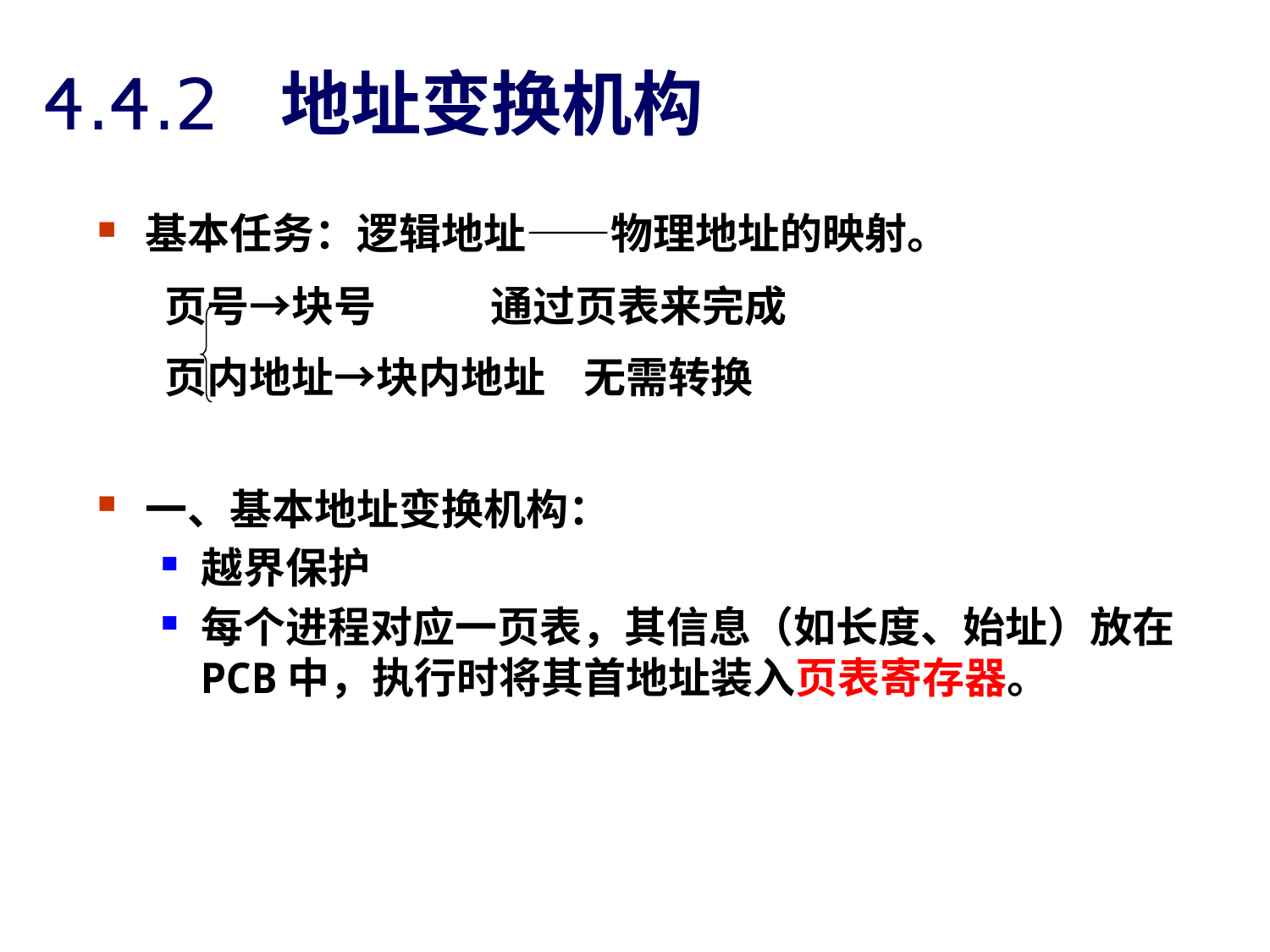

# 4.4.2  地址变换机构
基本任务：逻辑地址——物理地址的映射。
      页号→块号            通过页表来完成
      页内地址→块内地址    无需转换

一、基本地址变换机构：
越界保护
每个进程对应一页表，其信息（如长度、始址）放在PCB中，执行时将其首地址装入页表寄存器。